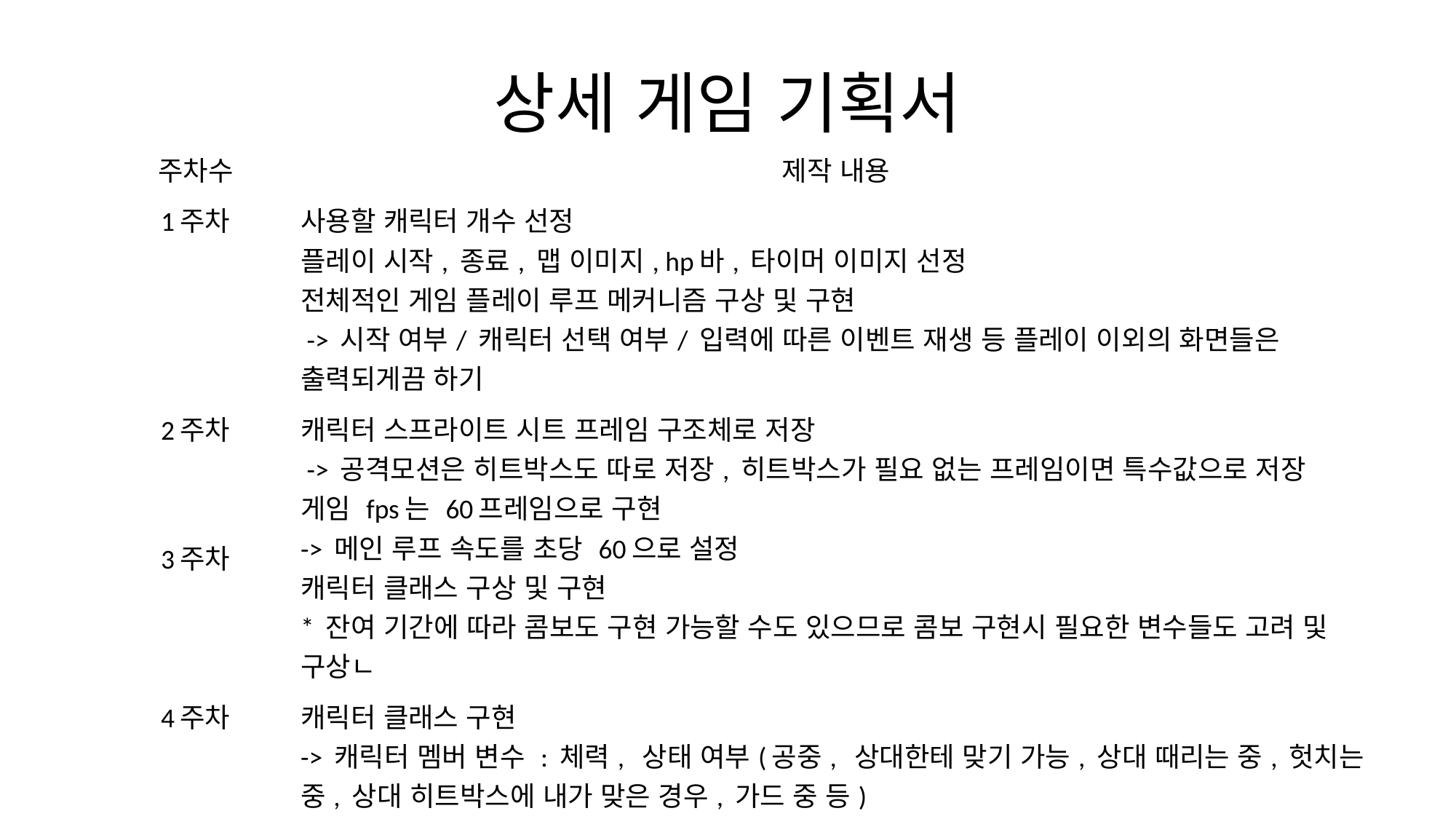

# 상세 게임 기획서
| 주차수 | 제작 내용 |
| --- | --- |
| 1주차 | 사용할 캐릭터 개수 선정 플레이 시작, 종료, 맵 이미지, hp바, 타이머 이미지 선정 전체적인 게임 플레이 루프 메커니즘 구상 및 구현 -> 시작 여부/ 캐릭터 선택 여부/ 입력에 따른 이벤트 재생 등 플레이 이외의 화면들은 출력되게끔 하기 |
| 2주차 | 캐릭터 스프라이트 시트 프레임 구조체로 저장 -> 공격모션은 히트박스도 따로 저장, 히트박스가 필요 없는 프레임이면 특수값으로 저장 게임 fps는 60프레임으로 구현 -> 메인 루프 속도를 초당 60으로 설정 캐릭터 클래스 구상 및 구현 \* 잔여 기간에 따라 콤보도 구현 가능할 수도 있으므로 콤보 구현시 필요한 변수들도 고려 및 구상ㄴ |
| 3주차 |  |
| 4주차 | 캐릭터 클래스 구현 -> 캐릭터 멤버 변수 : 체력, 상태 여부(공중, 상대한테 맞기 가능, 상대 때리는 중, 헛치는 중, 상대 히트박스에 내가 맞은 경우, 가드 중 등) -> 멤버 함수 : 쓰러지는 모션, 공격 모션, 맞는 모션, 졌을 때 모션, 승리 모션, hp바 관리 모션, 가드 모션 등 |